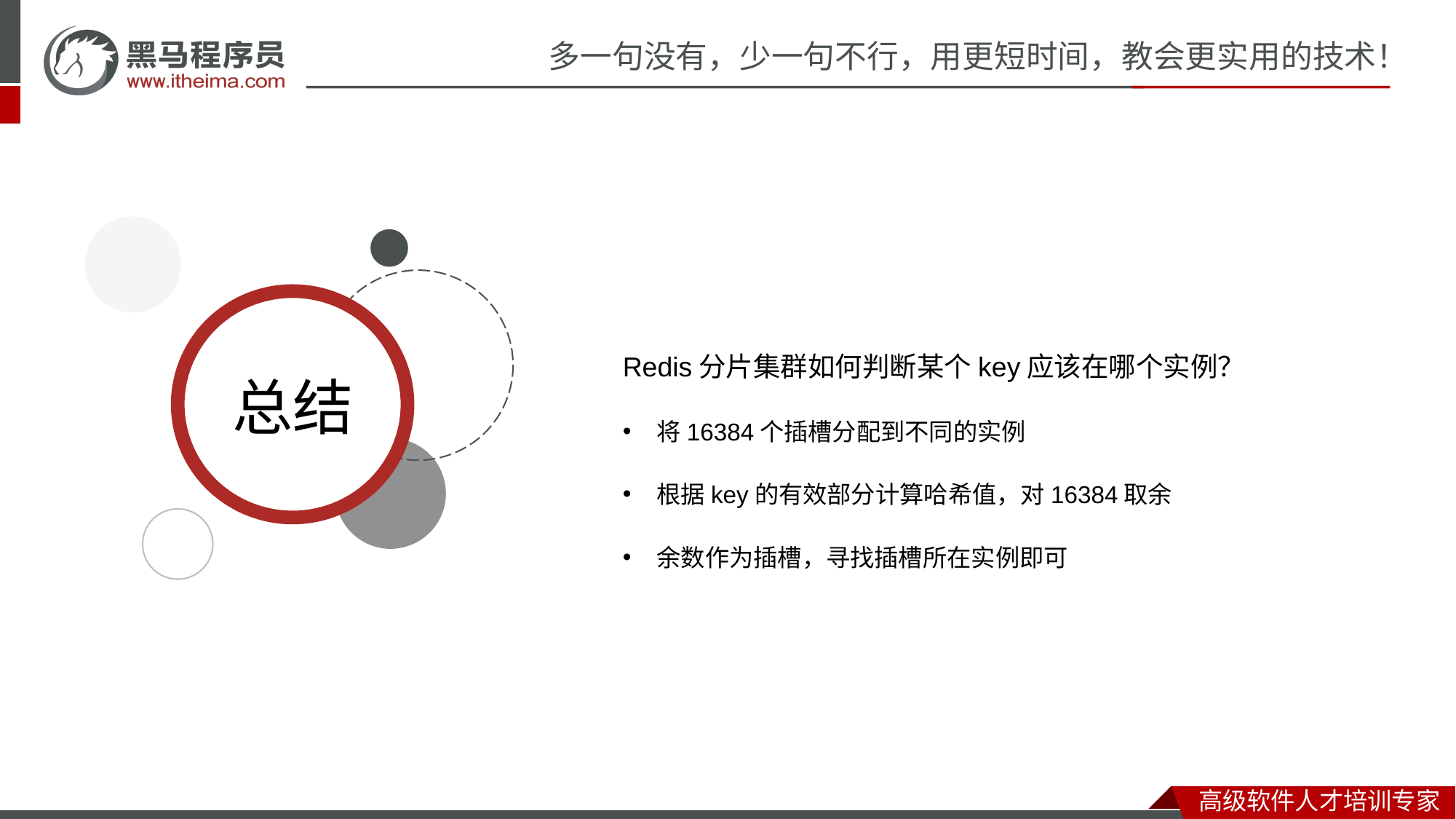

Redis分片集群如何判断某个key应该在哪个实例？
将16384个插槽分配到不同的实例
根据key的有效部分计算哈希值，对16384取余
余数作为插槽，寻找插槽所在实例即可